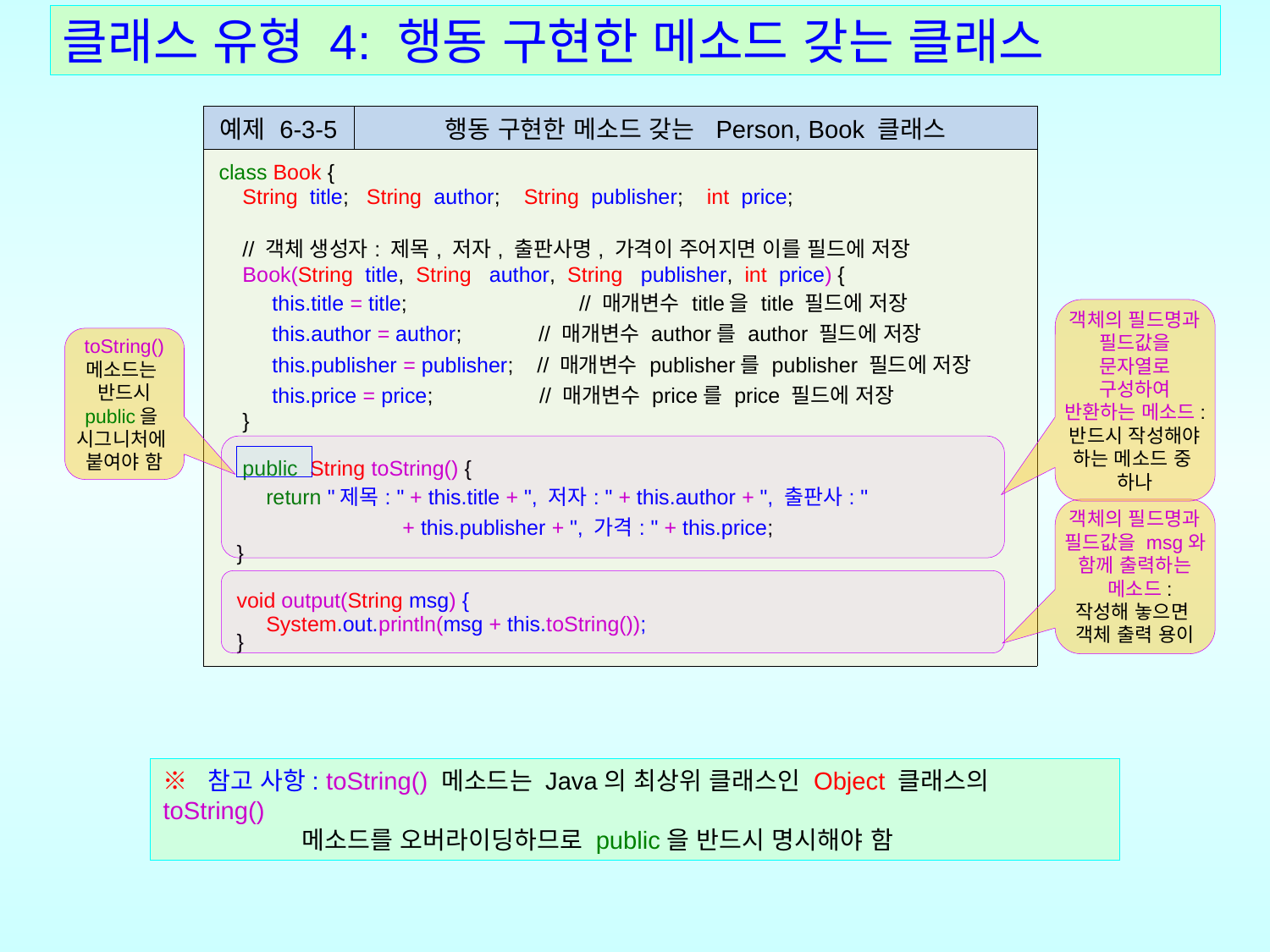

# 클래스 유형 4: 행동 구현한 메소드 갖는 클래스
| 예제 6-3-5 | 행동 구현한 메소드 갖는 Person, Book 클래스 |
| --- | --- |
| class Book { String title; String author; String publisher; int price; // 객체 생성자: 제목, 저자, 출판사명, 가격이 주어지면 이를 필드에 저장 Book(String title, String author, String publisher, int price) { this.title = title; // 매개변수 title을 title 필드에 저장 this.author = author; // 매개변수 author를 author 필드에 저장 this.publisher = publisher; // 매개변수 publisher를 publisher 필드에 저장 this.price = price; // 매개변수 price를 price 필드에 저장 } public String toString() { return "제목: " + this.title + ", 저자: " + this.author + ", 출판사: " + this.publisher + ", 가격: " + this.price; } void output(String msg) { System.out.println(msg + this.toString()); } |  |
객체의 필드명과 필드값을 문자열로 구성하여 반환하는 메소드:
반드시 작성해야 하는 메소드 중
하나
 toString()
메소드는
반드시
public을
시그니처에
붙여야 함

객체의 필드명과 필드값을 msg와 함께 출력하는
 메소드:
작성해 놓으면
객체 출력 용이

※  참고 사항: toString() 메소드는 Java의 최상위 클래스인 Object 클래스의  toString()
                   메소드를 오버라이딩하므로 public을 반드시 명시해야 함